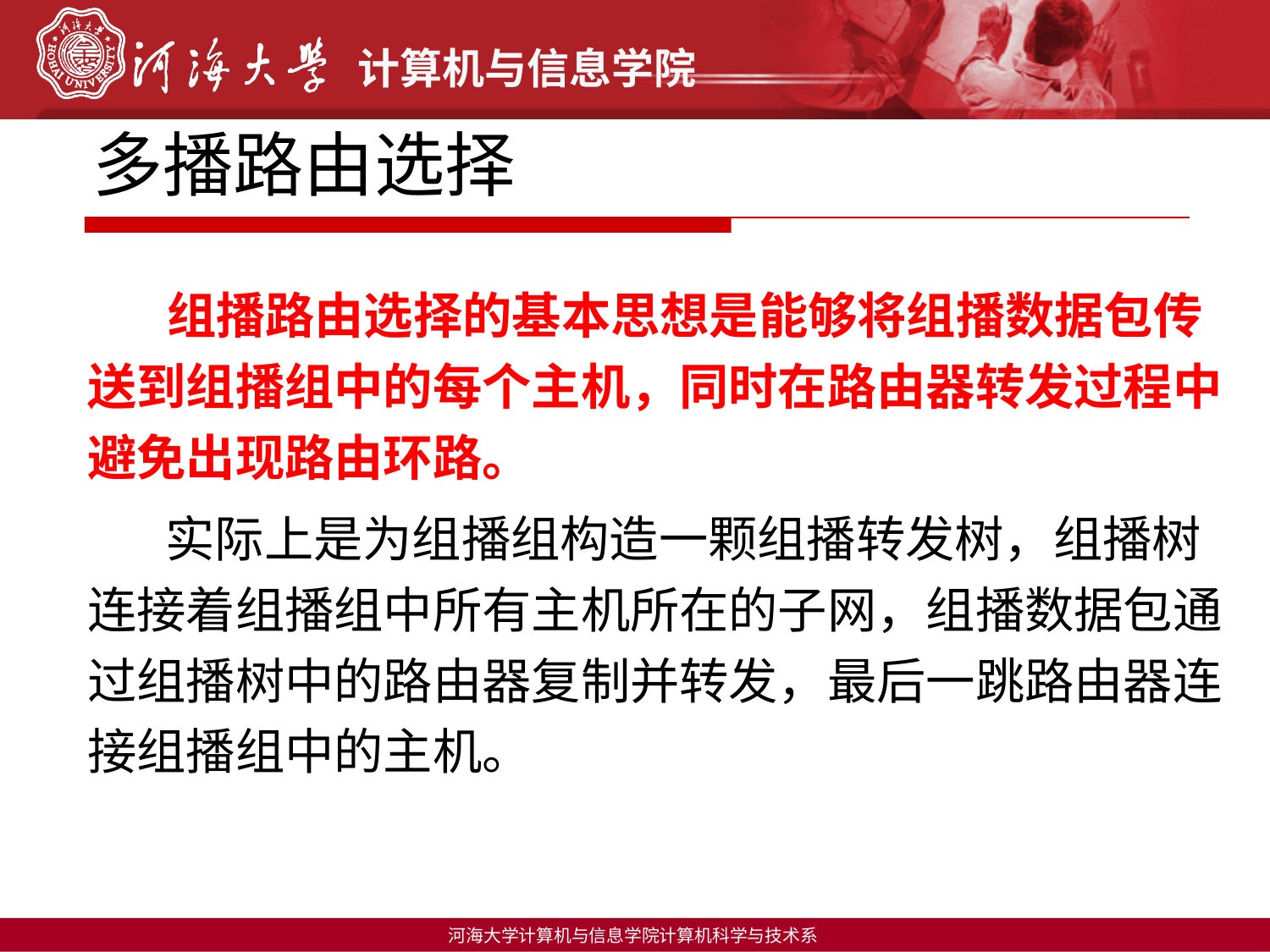

# 多播路由选择
      组播路由选择的基本思想是能够将组播数据包传送到组播组中的每个主机，同时在路由器转发过程中避免出现路由环路。
      实际上是为组播组构造一颗组播转发树，组播树连接着组播组中所有主机所在的子网，组播数据包通过组播树中的路由器复制并转发，最后一跳路由器连接组播组中的主机。